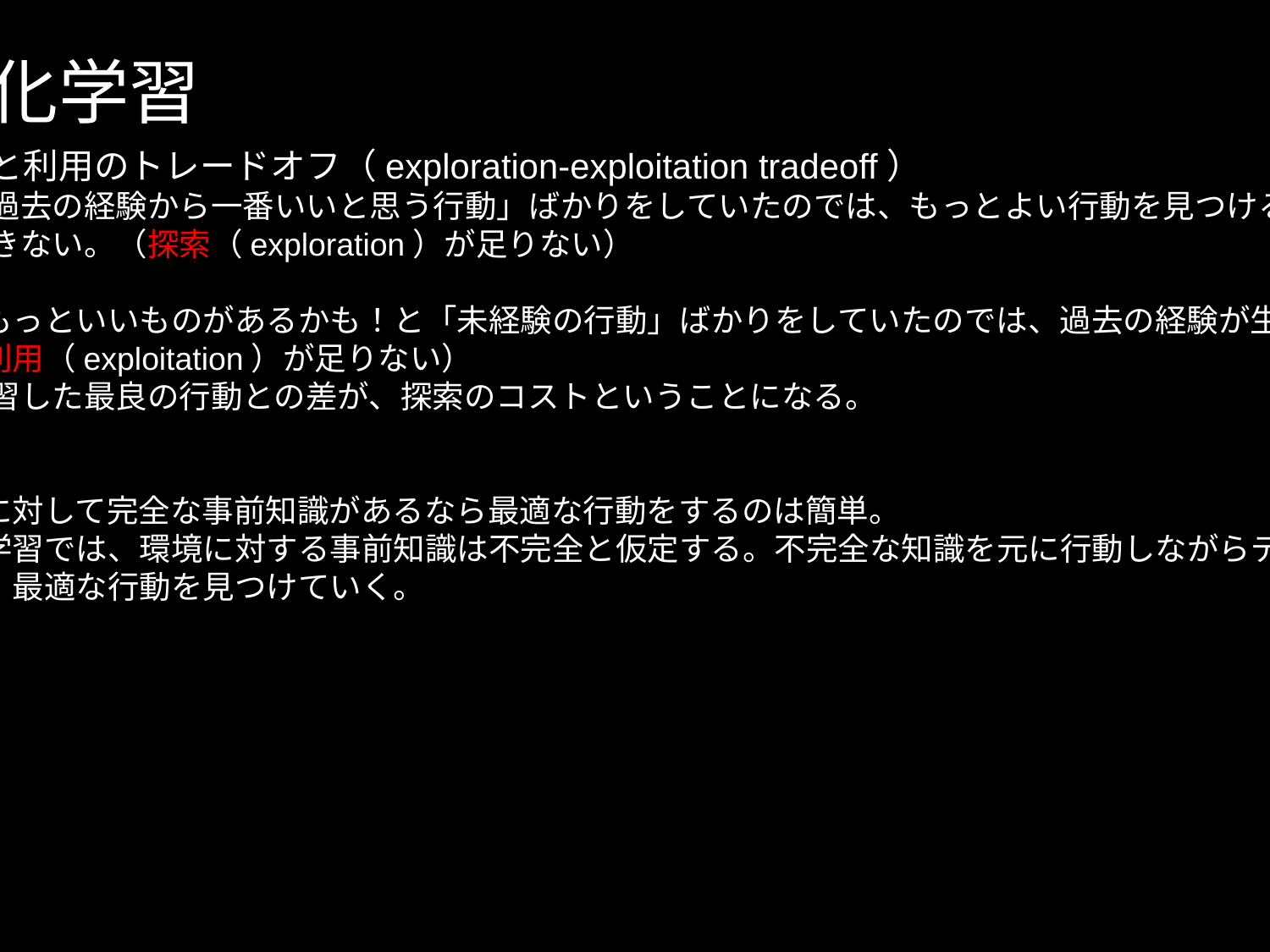

# 強化学習
探索と利用のトレードオフ（exploration-exploitation tradeoff）
「過去の経験から一番いいと思う行動」ばかりをしていたのでは、もっとよい行動を見つけることができない。（探索（exploration）が足りない）

　　もっといいものがあるかも！と「未経験の行動」ばかりをしていたのでは、過去の経験が生かせない。
　（利用（exploitation）が足りない）
学習した最良の行動との差が、探索のコストということになる。

環境に対して完全な事前知識があるなら最適な行動をするのは簡単。
強化学習では、環境に対する事前知識は不完全と仮定する。不完全な知識を元に行動しながらデータを収集し、最適な行動を見つけていく。